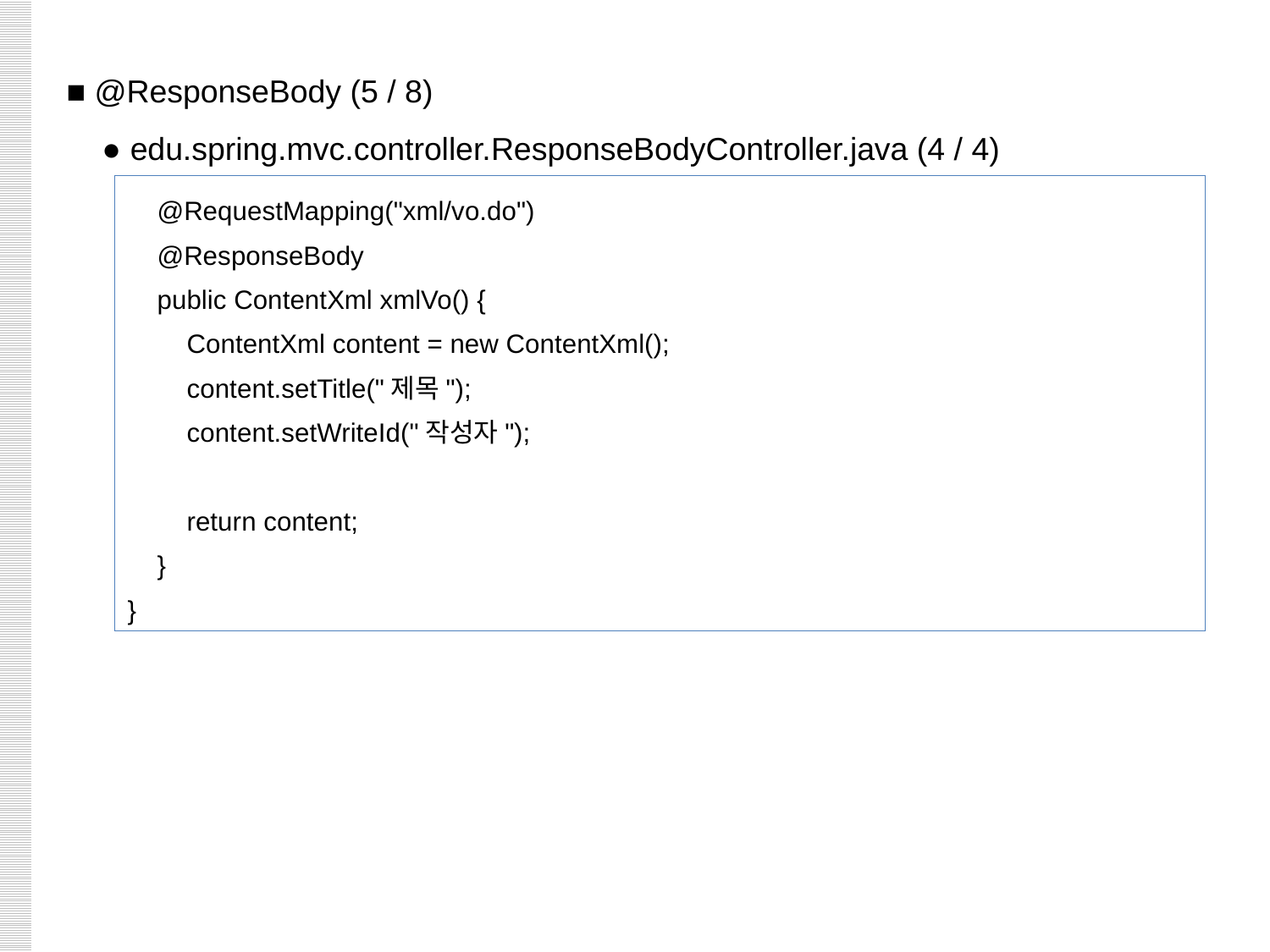

■ @ResponseBody (5 / 8)
    ● edu.spring.mvc.controller.ResponseBodyController.java (4 / 4)
    @RequestMapping("xml/vo.do")
    @ResponseBody
    public ContentXml xmlVo() {
        ContentXml content = new ContentXml();
        content.setTitle("제목");
        content.setWriteId("작성자");

        return content;
    }
}